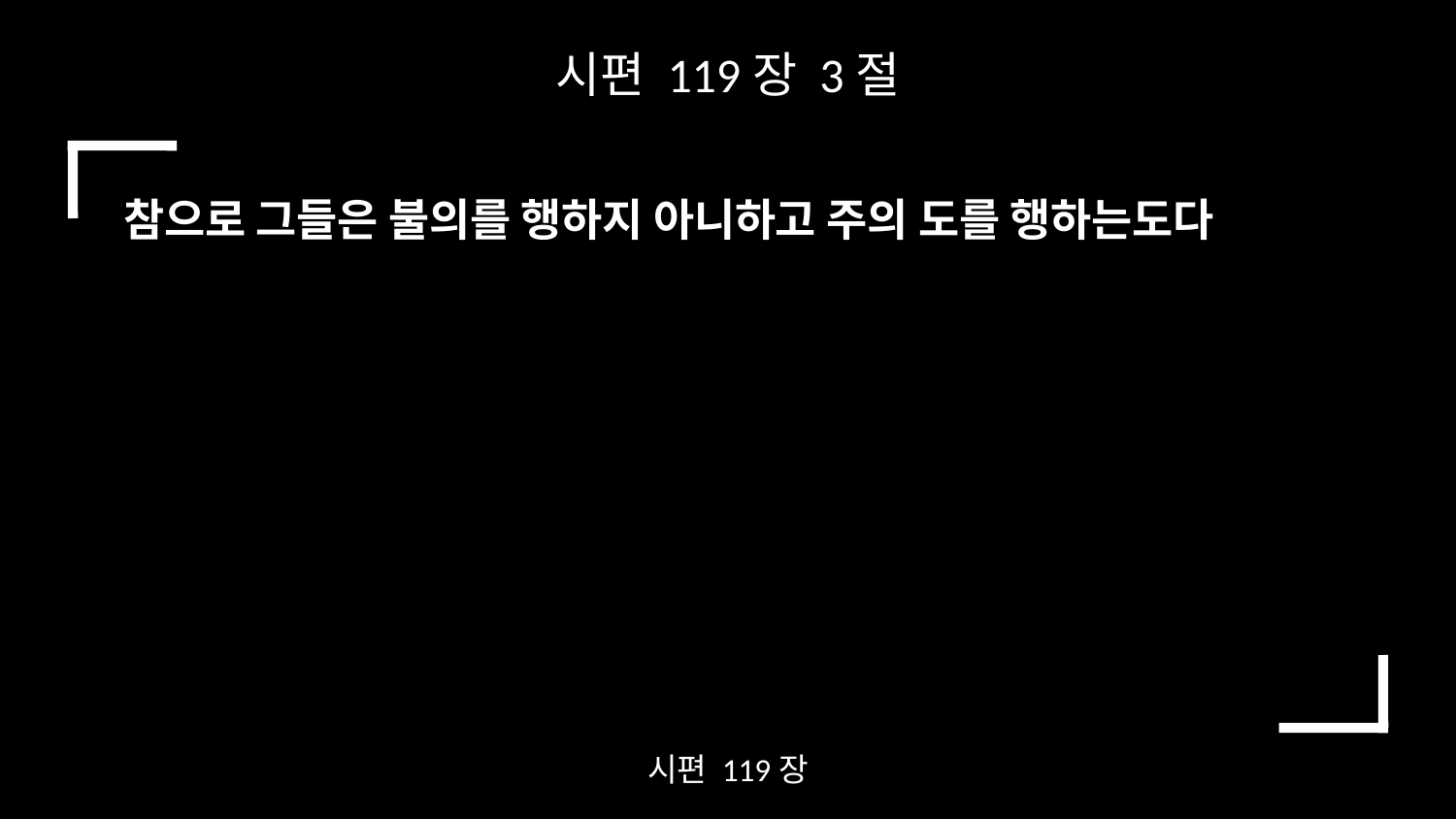

시편 119장 3절

참으로 그들은 불의를 행하지 아니하고 주의 도를 행하는도다

시편 119장